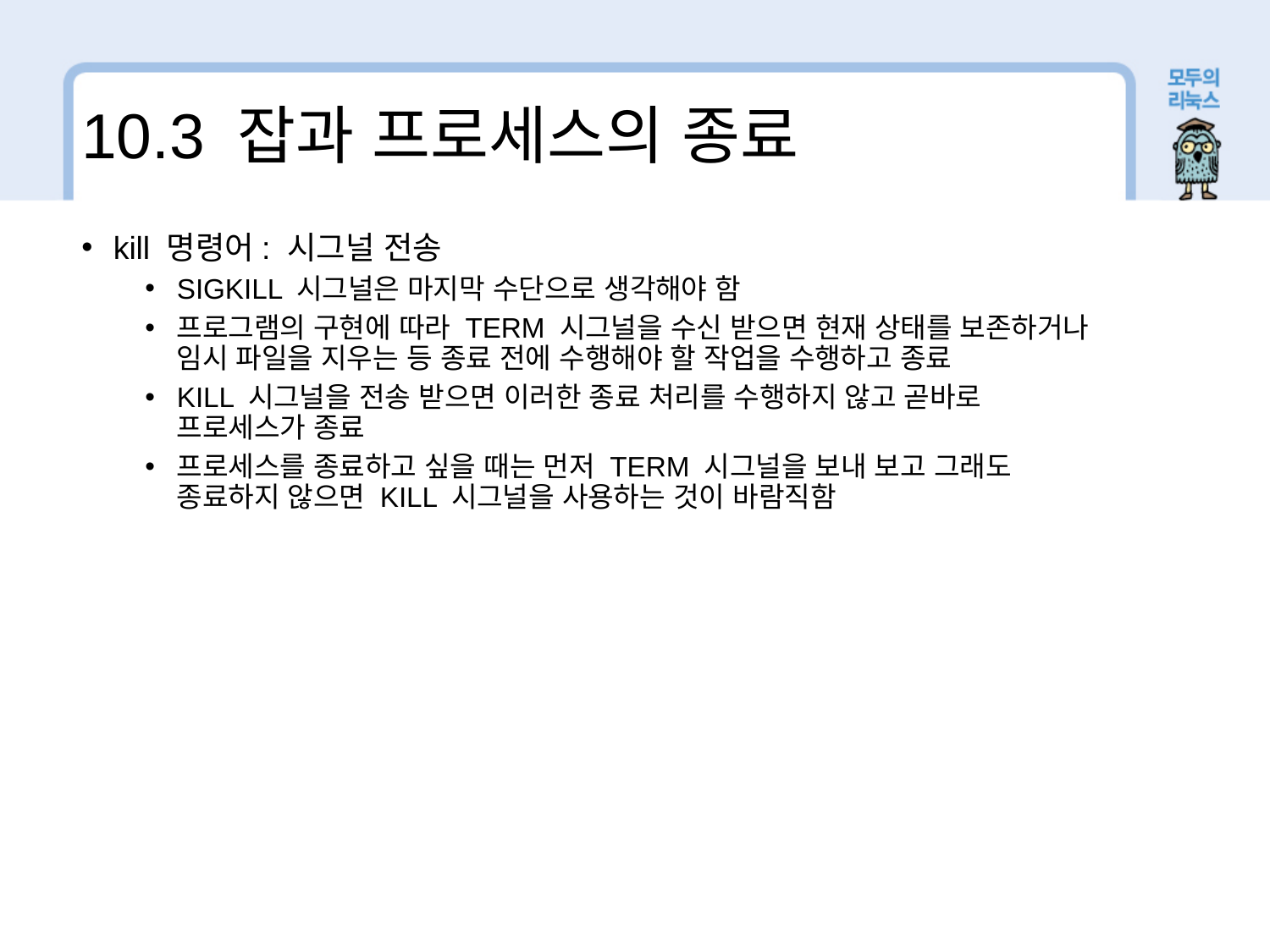

10.3 잡과 프로세스의 종료
kill 명령어: 시그널 전송
SIGKILL 시그널은 마지막 수단으로 생각해야 함
프로그램의 구현에 따라 TERM 시그널을 수신 받으면 현재 상태를 보존하거나 임시 파일을 지우는 등 종료 전에 수행해야 할 작업을 수행하고 종료
KILL 시그널을 전송 받으면 이러한 종료 처리를 수행하지 않고 곧바로 프로세스가 종료
프로세스를 종료하고 싶을 때는 먼저 TERM 시그널을 보내 보고 그래도 종료하지 않으면 KILL 시그널을 사용하는 것이 바람직함